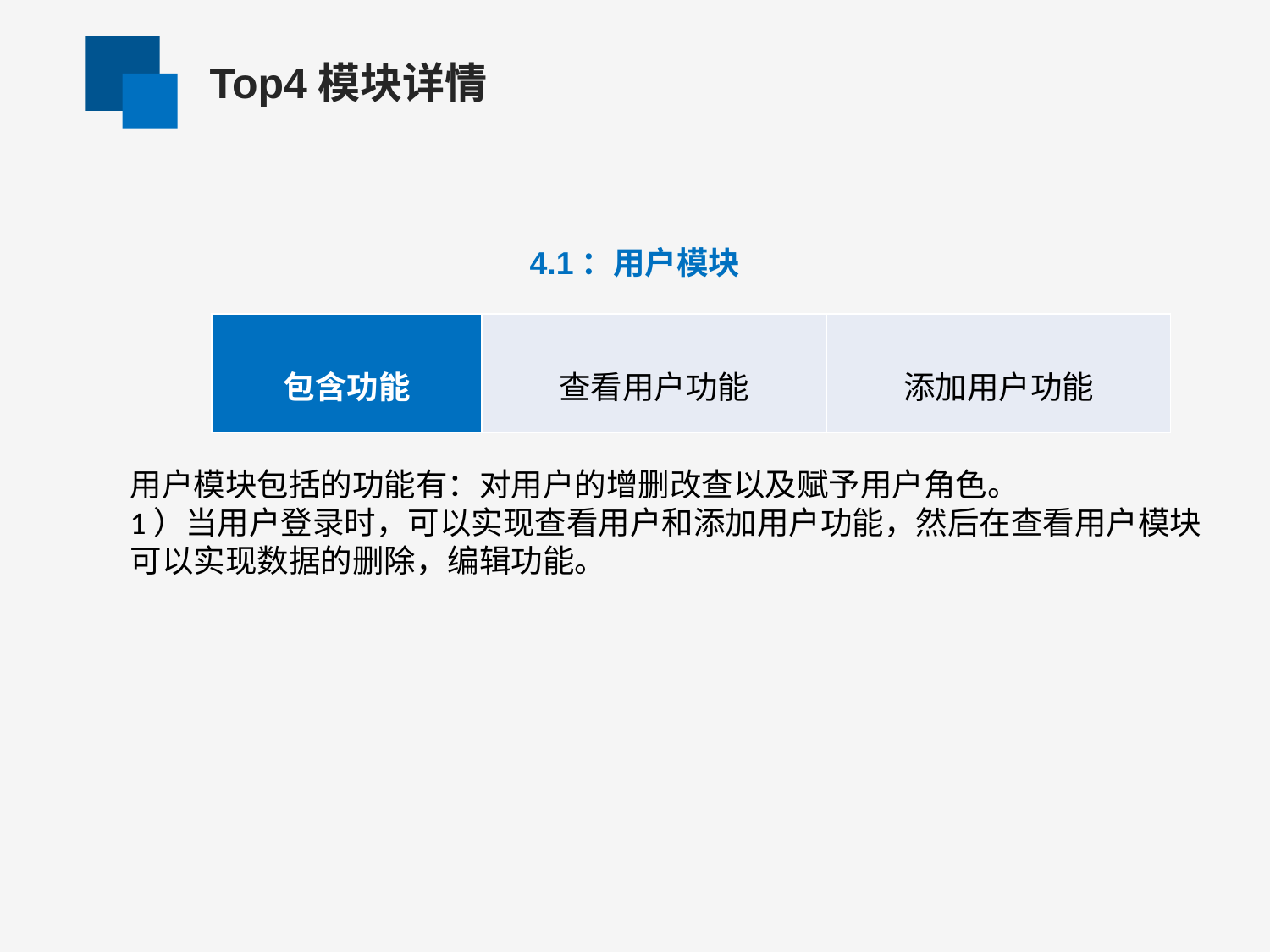

Top4模块详情
4.1：用户模块
| 包含功能 | 查看用户功能 | 添加用户功能 |
| --- | --- | --- |
用户模块包括的功能有：对用户的增删改查以及赋予用户角色。
1）当用户登录时，可以实现查看用户和添加用户功能，然后在查看用户模块可以实现数据的删除，编辑功能。